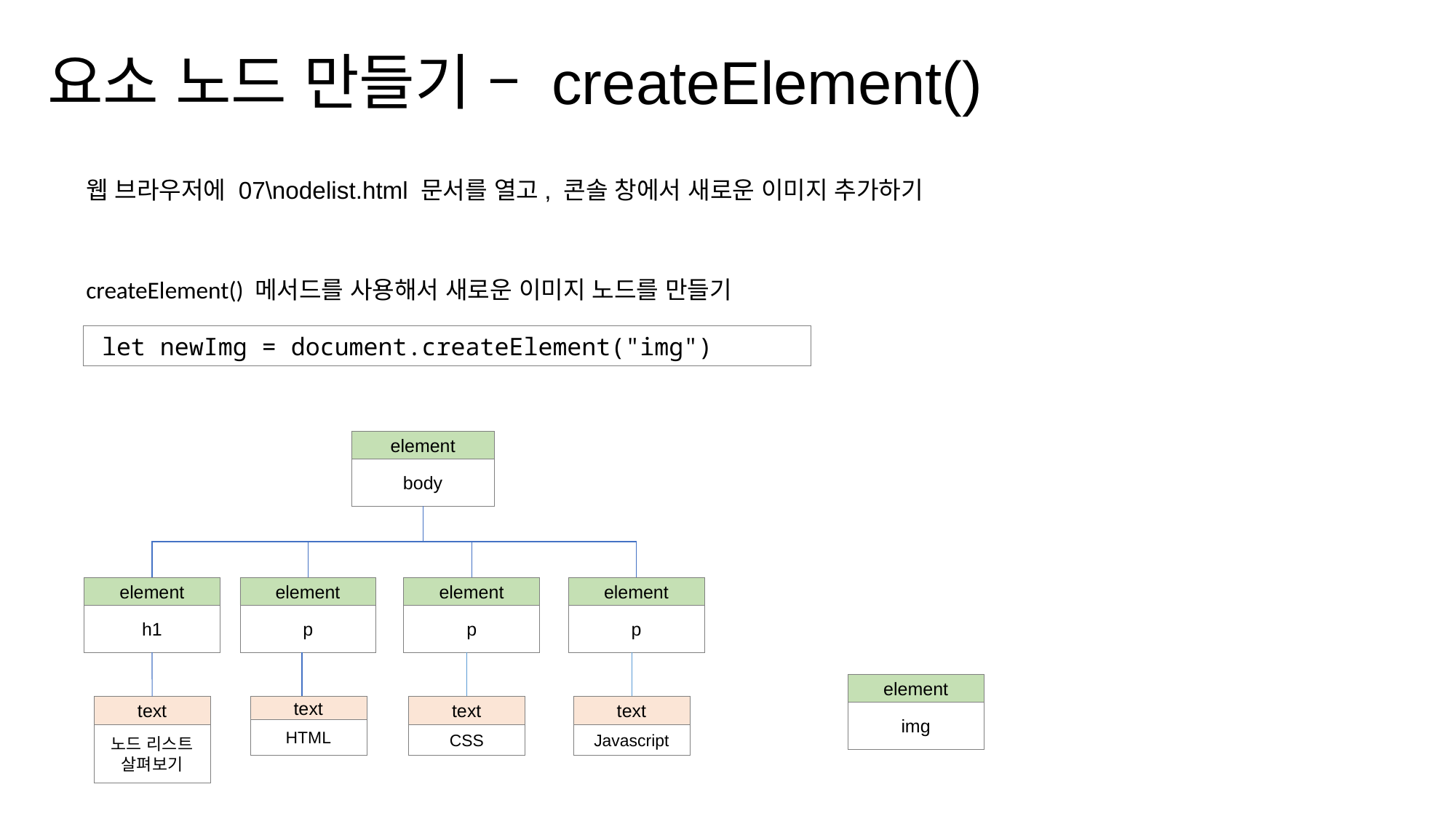

요소 노드 만들기 – createElement()
웹 브라우저에 07\nodelist.html 문서를 열고, 콘솔 창에서 새로운 이미지 추가하기
createElement() 메서드를 사용해서 새로운 이미지 노드를 만들기
let newImg = document.createElement("img")
element
body
element
h1
element
p
element
p
element
p
element
img
text
노드 리스트 살펴보기
text
HTML
text
CSS
text
Javascript